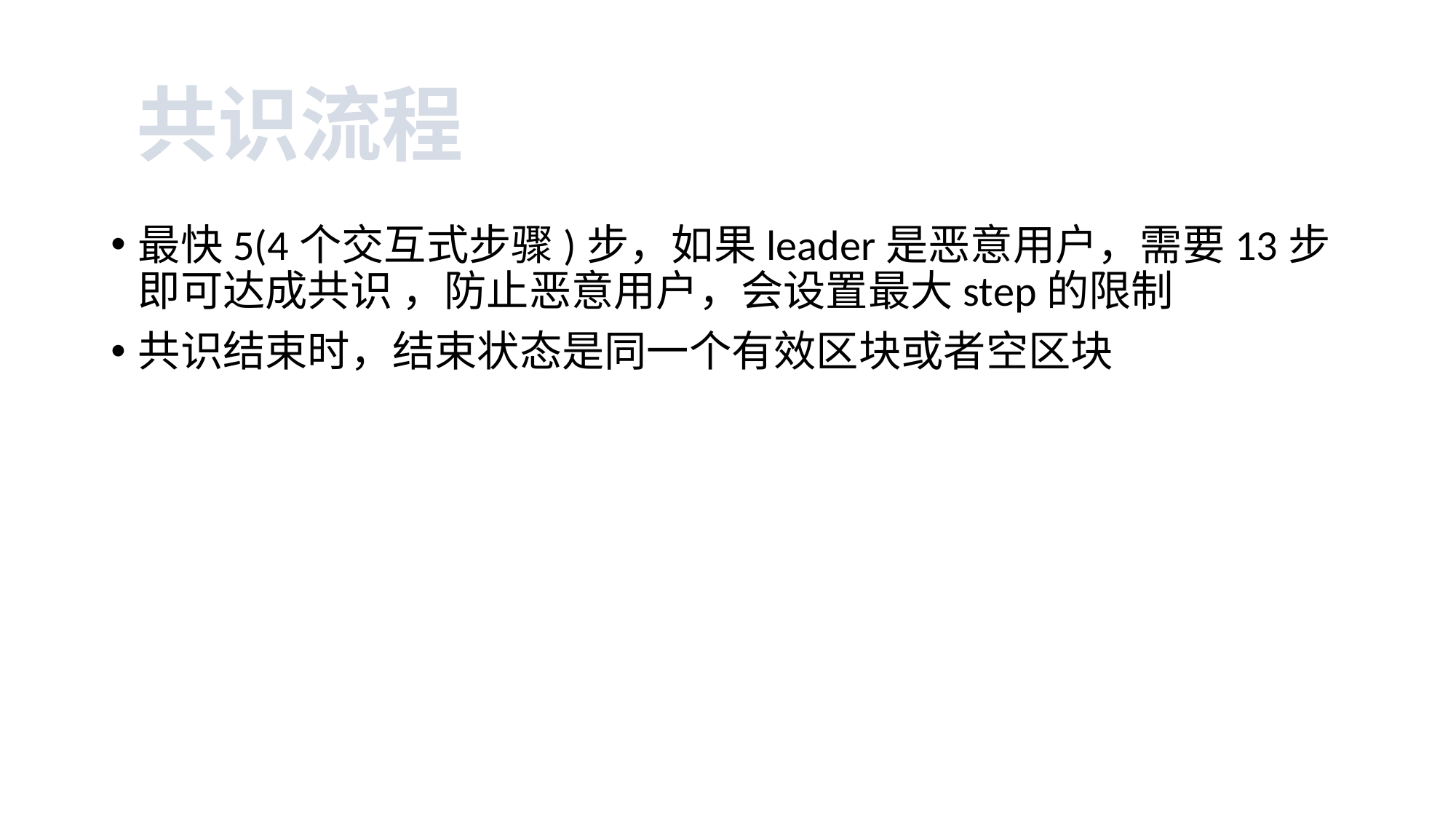

共识流程
最快5(4个交互式步骤)步，如果leader是恶意用户，需要13步即可达成共识 ，防止恶意用户，会设置最大step的限制
共识结束时，结束状态是同一个有效区块或者空区块